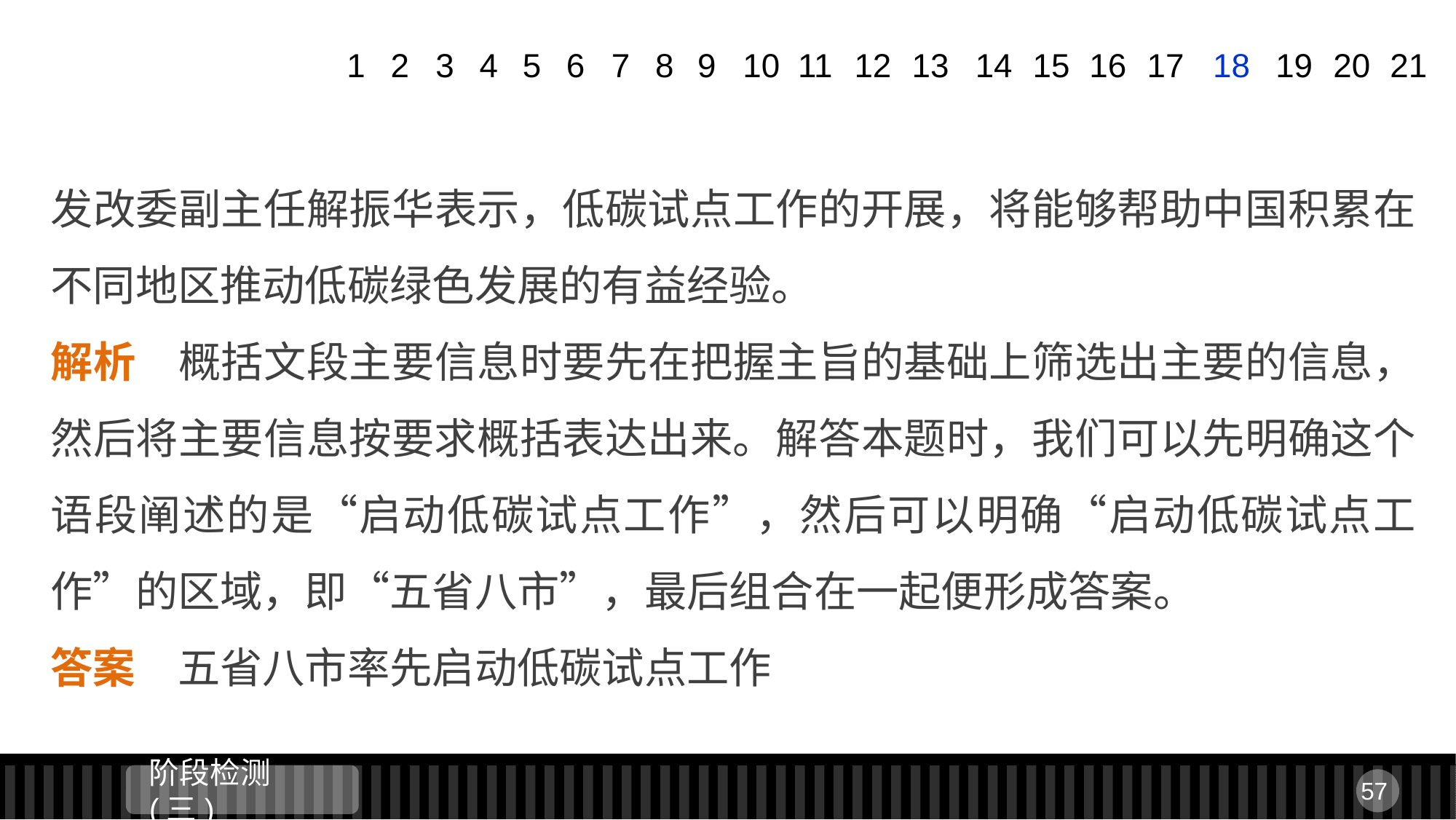

1
2
3
4
5
6
7
8
9
11
12
13
14
15
16
17
18
19
20
21
10
发改委副主任解振华表示，低碳试点工作的开展，将能够帮助中国积累在不同地区推动低碳绿色发展的有益经验。
解析　概括文段主要信息时要先在把握主旨的基础上筛选出主要的信息，然后将主要信息按要求概括表达出来。解答本题时，我们可以先明确这个语段阐述的是“启动低碳试点工作”，然后可以明确“启动低碳试点工作”的区域，即“五省八市”，最后组合在一起便形成答案。
答案　五省八市率先启动低碳试点工作